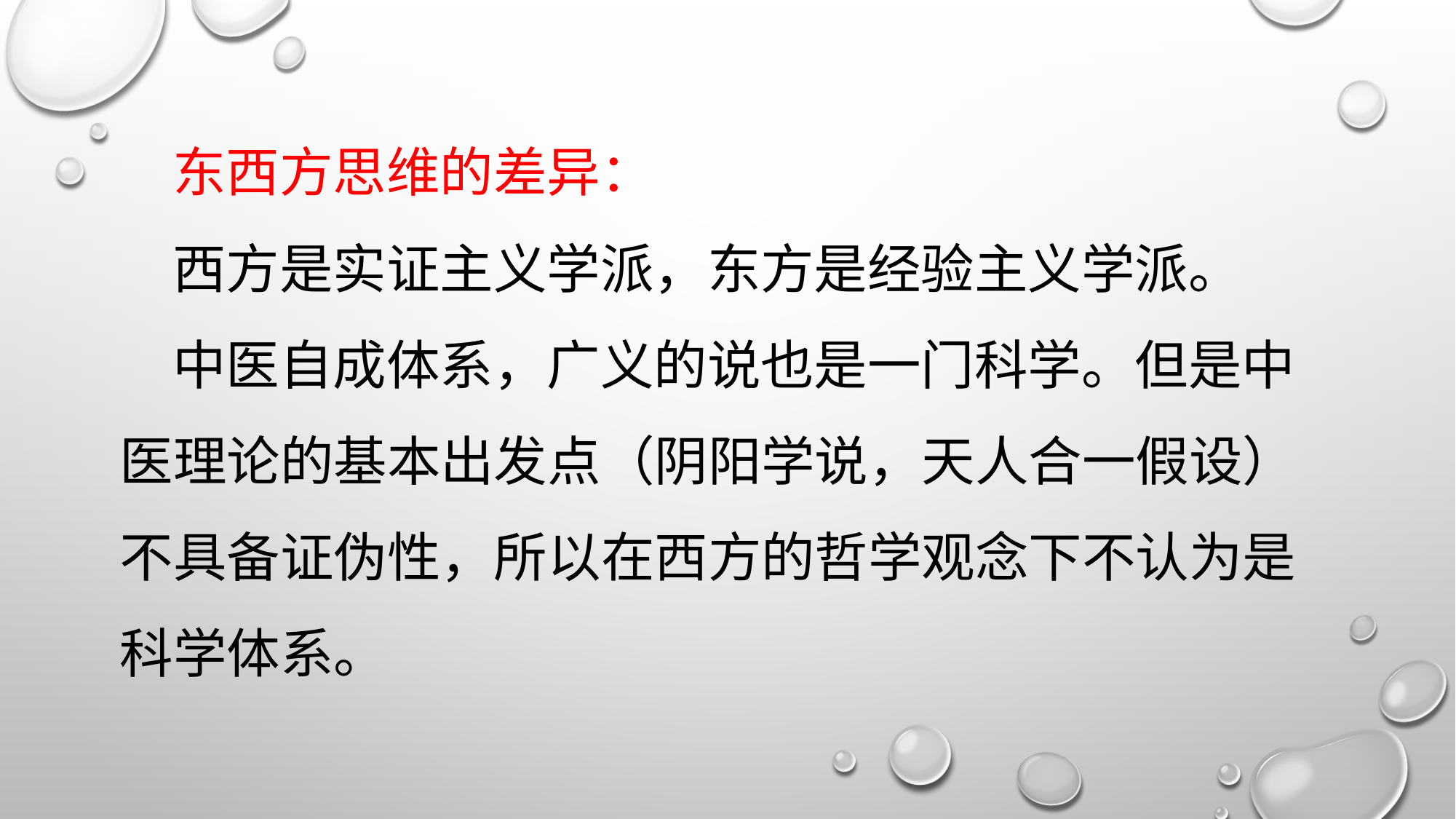

东西方思维的差异：
西方是实证主义学派，东方是经验主义学派。
中医自成体系，广义的说也是一门科学。但是中医理论的基本出发点（阴阳学说，天人合一假设）不具备证伪性，所以在西方的哲学观念下不认为是科学体系。